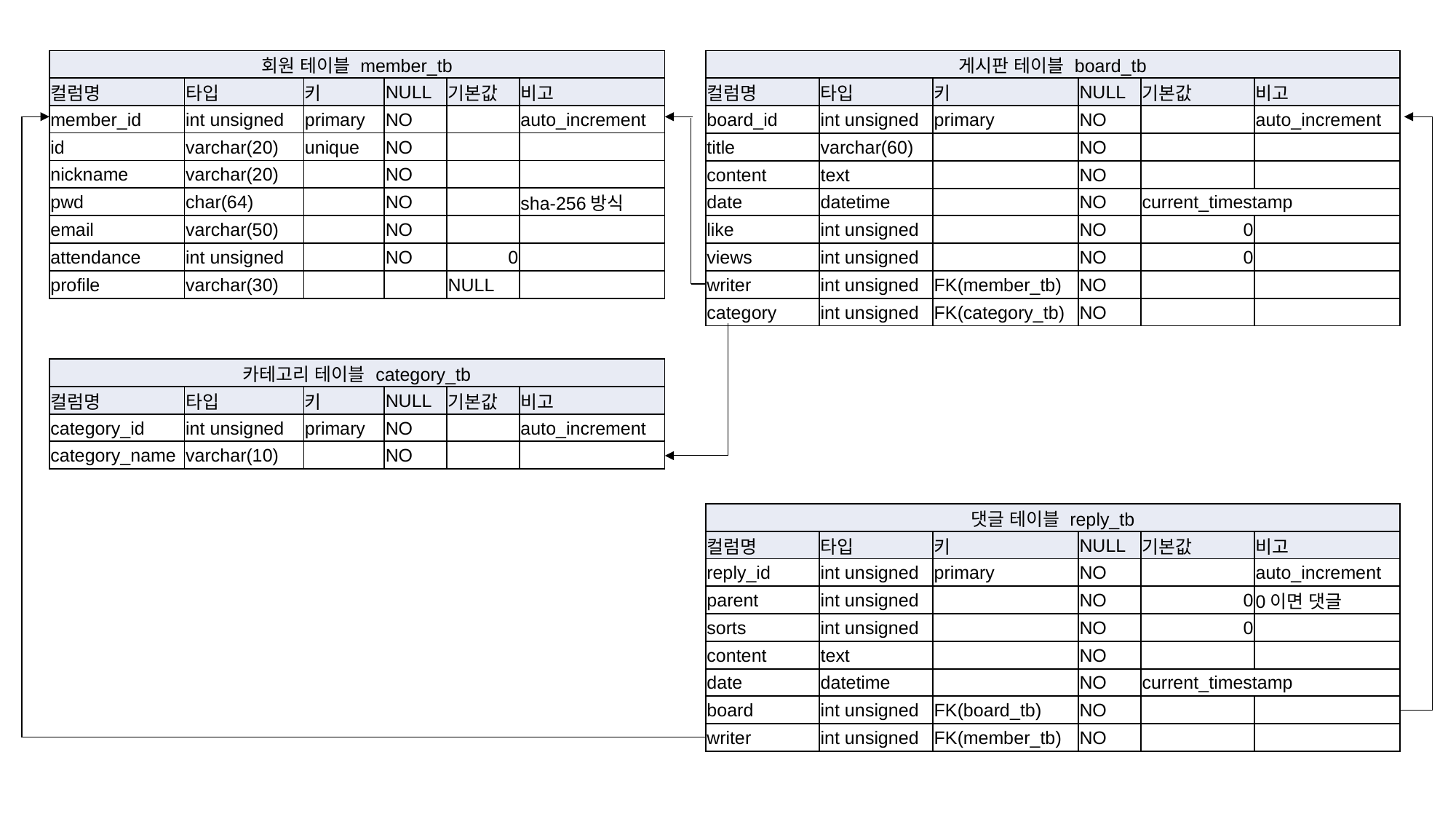

| 회원 테이블 member\_tb |  |  |  |  |  |
| --- | --- | --- | --- | --- | --- |
| 컬럼명 | 타입 | 키 | NULL | 기본값 | 비고 |
| member\_id | int unsigned | primary | NO |  | auto\_increment |
| id | varchar(20) | unique | NO |  |  |
| nickname | varchar(20) |  | NO |  |  |
| pwd | char(64) |  | NO |  | sha-256방식 |
| email | varchar(50) |  | NO |  |  |
| attendance | int unsigned |  | NO | 0 |  |
| profile | varchar(30) |  |  | NULL |  |
| 게시판 테이블 board\_tb |  |  |  |  |  |
| --- | --- | --- | --- | --- | --- |
| 컬럼명 | 타입 | 키 | NULL | 기본값 | 비고 |
| board\_id | int unsigned | primary | NO |  | auto\_increment |
| title | varchar(60) |  | NO |  |  |
| content | text |  | NO |  |  |
| date | datetime |  | NO | current\_timestamp |  |
| like | int unsigned |  | NO | 0 |  |
| views | int unsigned |  | NO | 0 |  |
| writer | int unsigned | FK(member\_tb) | NO |  |  |
| category | int unsigned | FK(category\_tb) | NO |  |  |
| 카테고리 테이블 category\_tb |  |  |  |  |  |
| --- | --- | --- | --- | --- | --- |
| 컬럼명 | 타입 | 키 | NULL | 기본값 | 비고 |
| category\_id | int unsigned | primary | NO |  | auto\_increment |
| category\_name | varchar(10) |  | NO |  |  |
| 댓글 테이블 reply\_tb |  |  |  |  |  |
| --- | --- | --- | --- | --- | --- |
| 컬럼명 | 타입 | 키 | NULL | 기본값 | 비고 |
| reply\_id | int unsigned | primary | NO |  | auto\_increment |
| parent | int unsigned |  | NO | 0 | 0이면 댓글 |
| sorts | int unsigned |  | NO | 0 |  |
| content | text |  | NO |  |  |
| date | datetime |  | NO | current\_timestamp |  |
| board | int unsigned | FK(board\_tb) | NO |  |  |
| writer | int unsigned | FK(member\_tb) | NO |  |  |